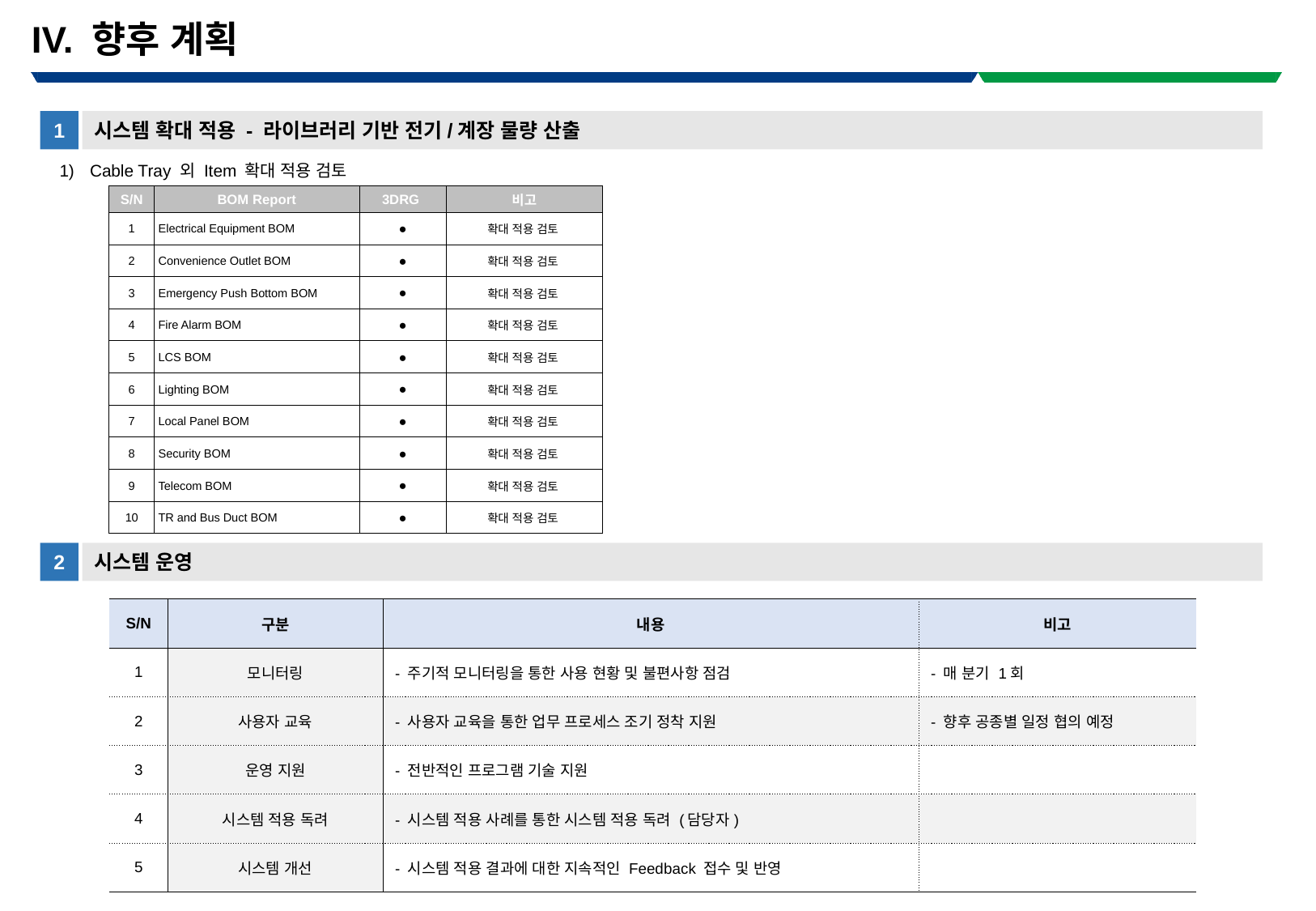

# IV. 향후 계획
1
시스템 확대 적용 - 라이브러리 기반 전기/계장 물량 산출
Cable Tray 외 Item 확대 적용 검토
| S/N | BOM Report | 3DRG | 비고 |
| --- | --- | --- | --- |
| 1 | Electrical Equipment BOM | ● | 확대 적용 검토 |
| 2 | Convenience Outlet BOM | ● | 확대 적용 검토 |
| 3 | Emergency Push Bottom BOM | ● | 확대 적용 검토 |
| 4 | Fire Alarm BOM | ● | 확대 적용 검토 |
| 5 | LCS BOM | ● | 확대 적용 검토 |
| 6 | Lighting BOM | ● | 확대 적용 검토 |
| 7 | Local Panel BOM | ● | 확대 적용 검토 |
| 8 | Security BOM | ● | 확대 적용 검토 |
| 9 | Telecom BOM | ● | 확대 적용 검토 |
| 10 | TR and Bus Duct BOM | ● | 확대 적용 검토 |
2
시스템 운영
| S/N | 구분 | 내용 | 비고 |
| --- | --- | --- | --- |
| 1 | 모니터링 | - 주기적 모니터링을 통한 사용 현황 및 불편사항 점검 | - 매 분기 1회 |
| 2 | 사용자 교육 | - 사용자 교육을 통한 업무 프로세스 조기 정착 지원 | - 향후 공종별 일정 협의 예정 |
| 3 | 운영 지원 | - 전반적인 프로그램 기술 지원 |  |
| 4 | 시스템 적용 독려 | - 시스템 적용 사례를 통한 시스템 적용 독려 (담당자) |  |
| 5 | 시스템 개선 | - 시스템 적용 결과에 대한 지속적인 Feedback 접수 및 반영 |  |